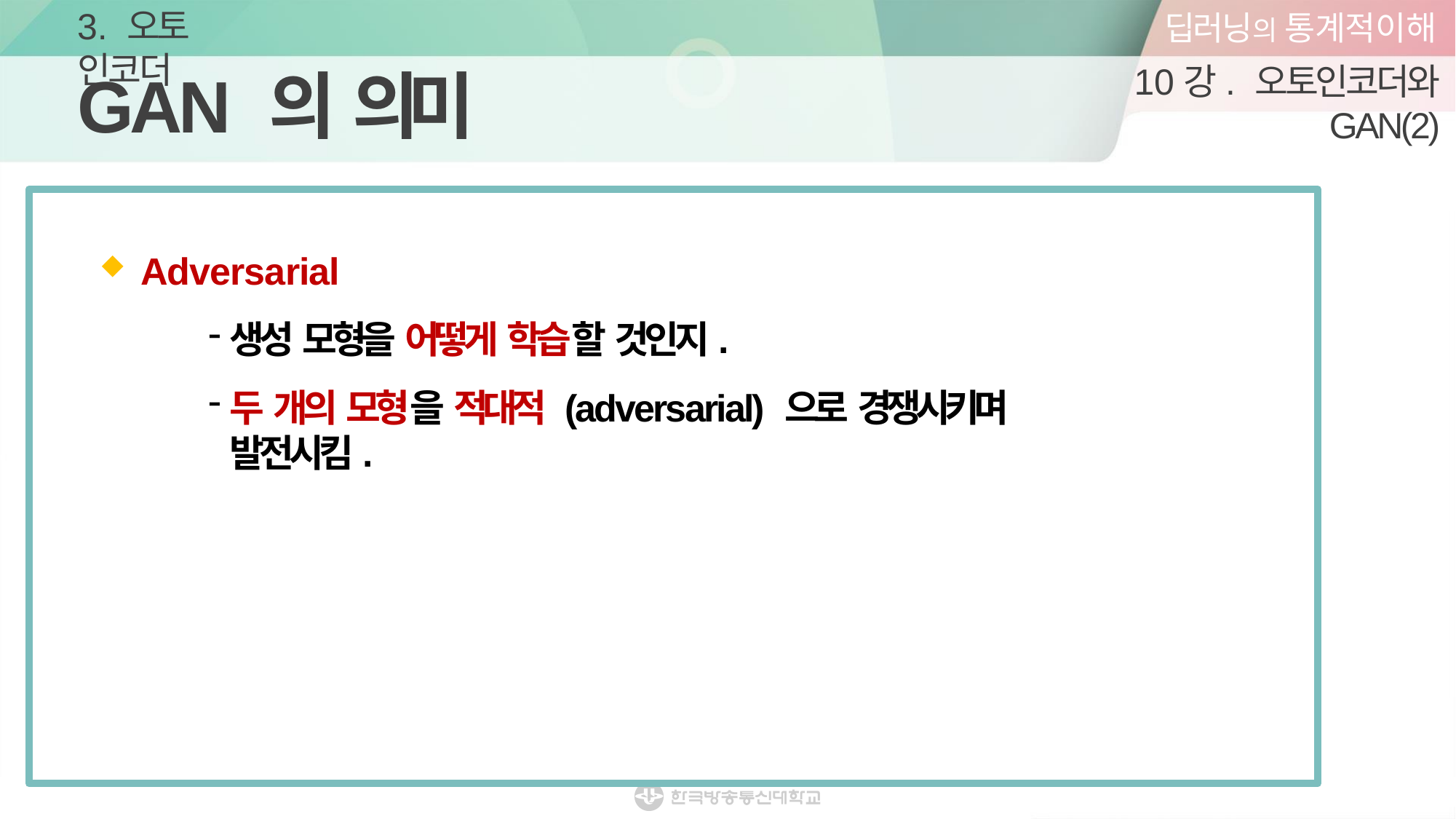

딥러닝의 통계적이해
10강. 오토인코더와 GAN(2)
3. 오토 인코더
# GAN 의 의미

Adversarial
생성 모형을 어떻게 학습할 것인지.
두 개의 모형을 적대적 (adversarial) 으로 경쟁시키며 발전시킴.